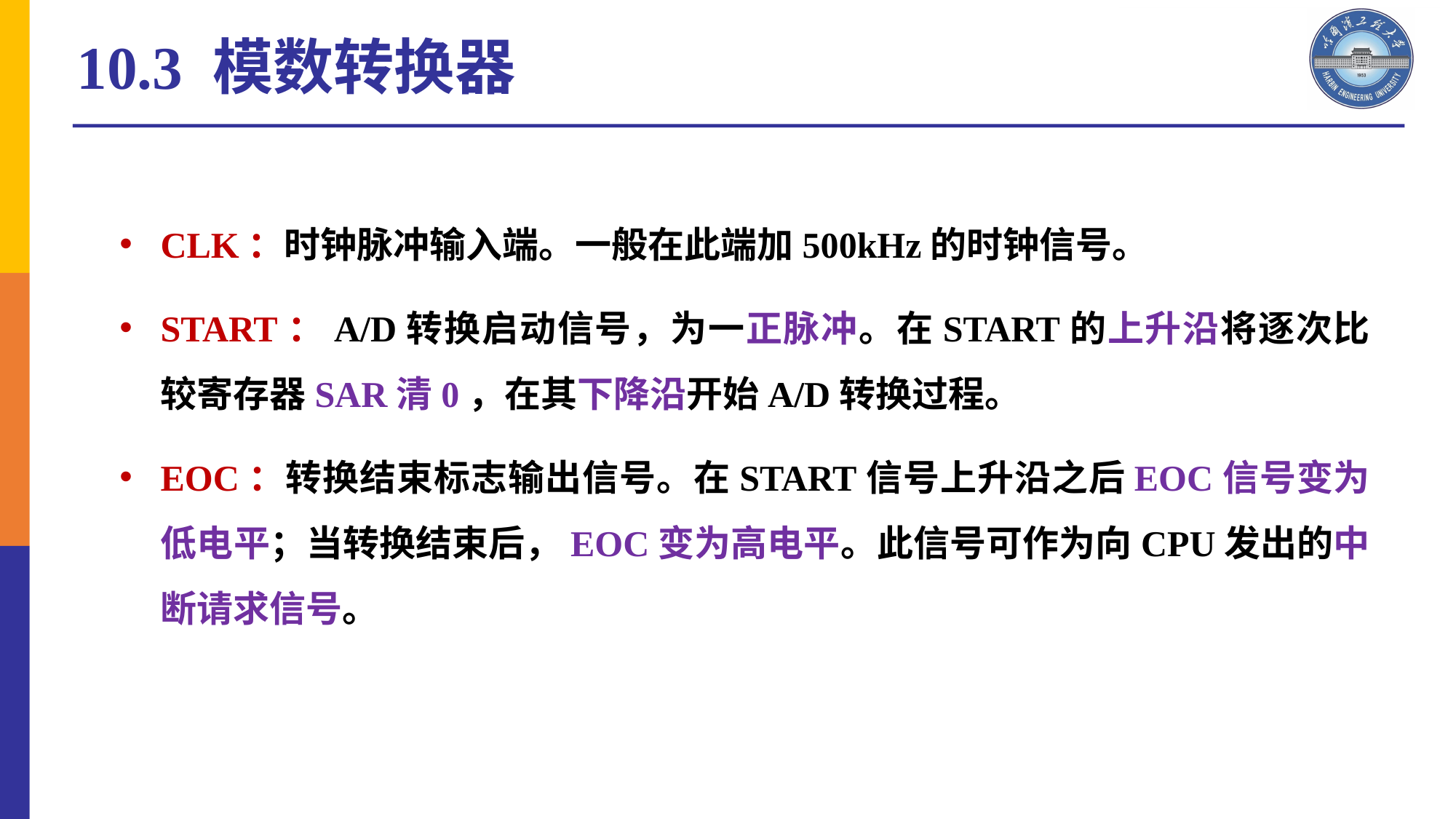

10.3 模数转换器
CLK：时钟脉冲输入端。一般在此端加500kHz的时钟信号。
START：A/D转换启动信号，为一正脉冲。在START的上升沿将逐次比较寄存器SAR清0，在其下降沿开始A/D转换过程。
EOC：转换结束标志输出信号。在START信号上升沿之后EOC信号变为低电平；当转换结束后，EOC变为高电平。此信号可作为向CPU发出的中断请求信号。